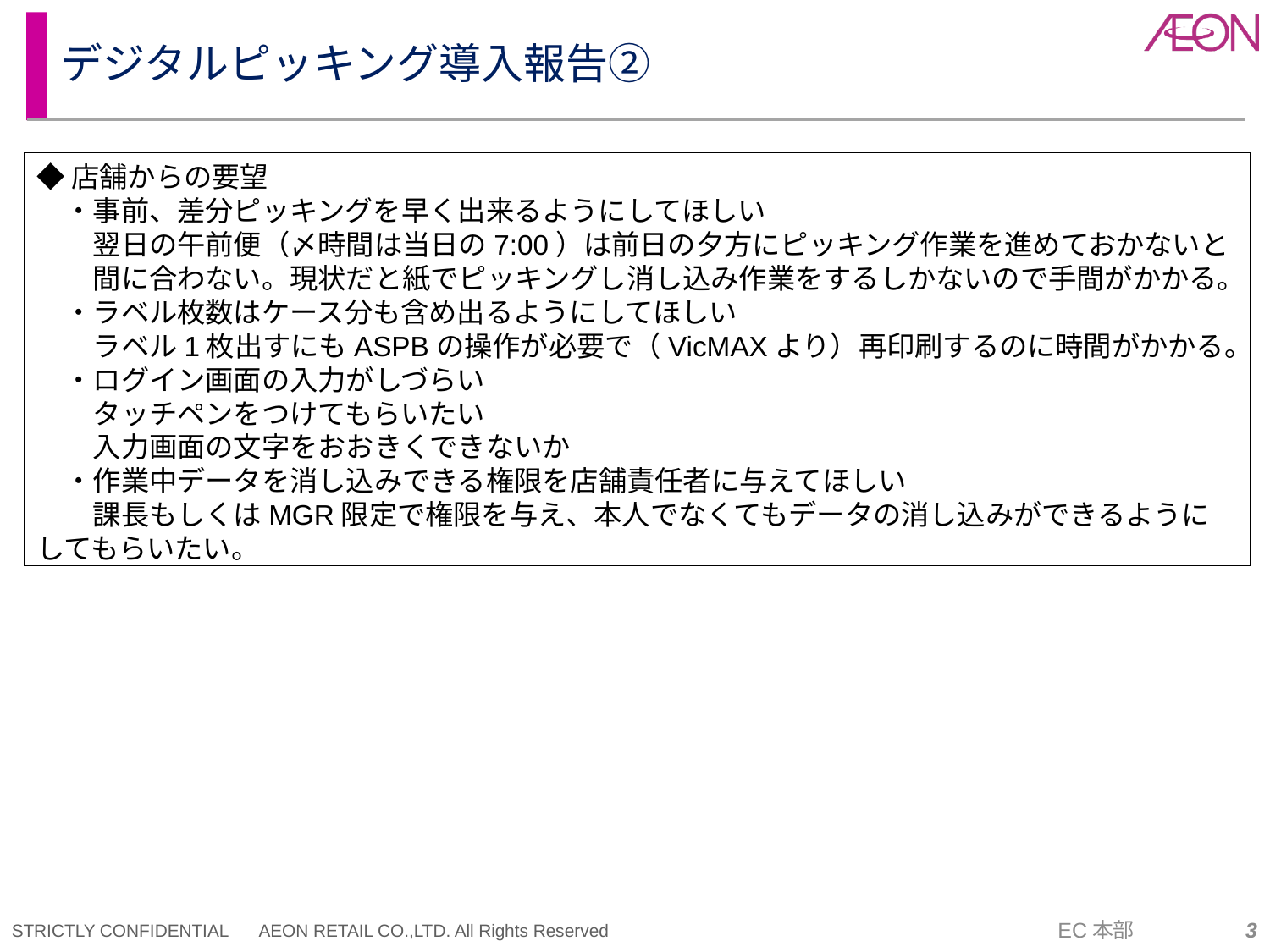

# デジタルピッキング導入報告➁
◆店舗からの要望
　・事前、差分ピッキングを早く出来るようにしてほしい
　　翌日の午前便（〆時間は当日の7:00）は前日の夕方にピッキング作業を進めておかないと
　　間に合わない。現状だと紙でピッキングし消し込み作業をするしかないので手間がかかる。
　・ラベル枚数はケース分も含め出るようにしてほしい
　　ラベル1枚出すにもASPBの操作が必要で（VicMAXより）再印刷するのに時間がかかる。
　・ログイン画面の入力がしづらい
　　タッチペンをつけてもらいたい
　　入力画面の文字をおおきくできないか
　・作業中データを消し込みできる権限を店舗責任者に与えてほしい
　　課長もしくはMGR限定で権限を与え、本人でなくてもデータの消し込みができるようにしてもらいたい。
EC本部　　　　　3